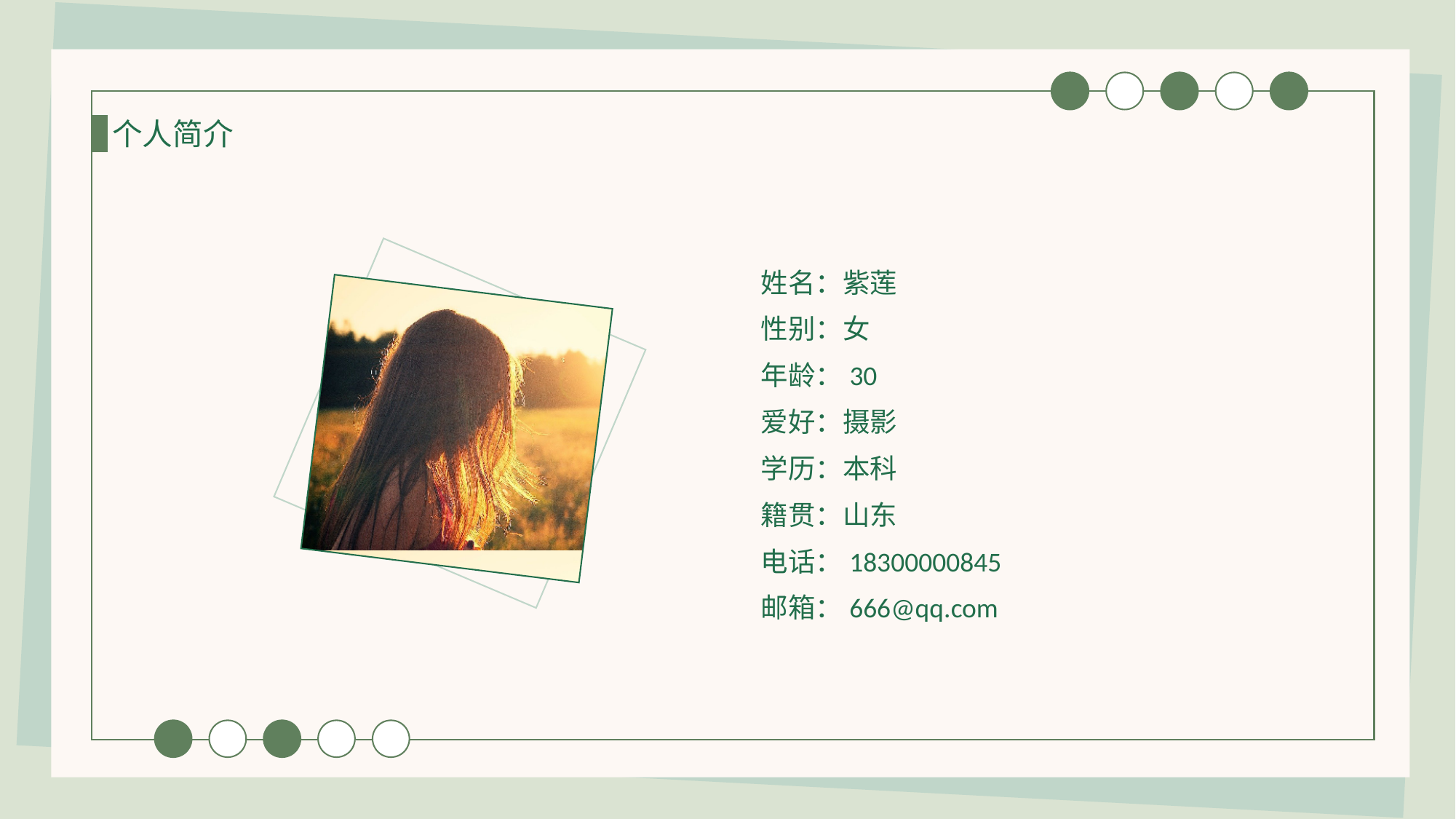

个人简介

姓名：紫莲
性别：女
年龄：30
爱好：摄影
学历：本科
籍贯：山东
电话：18300000845
邮箱：666@qq.com